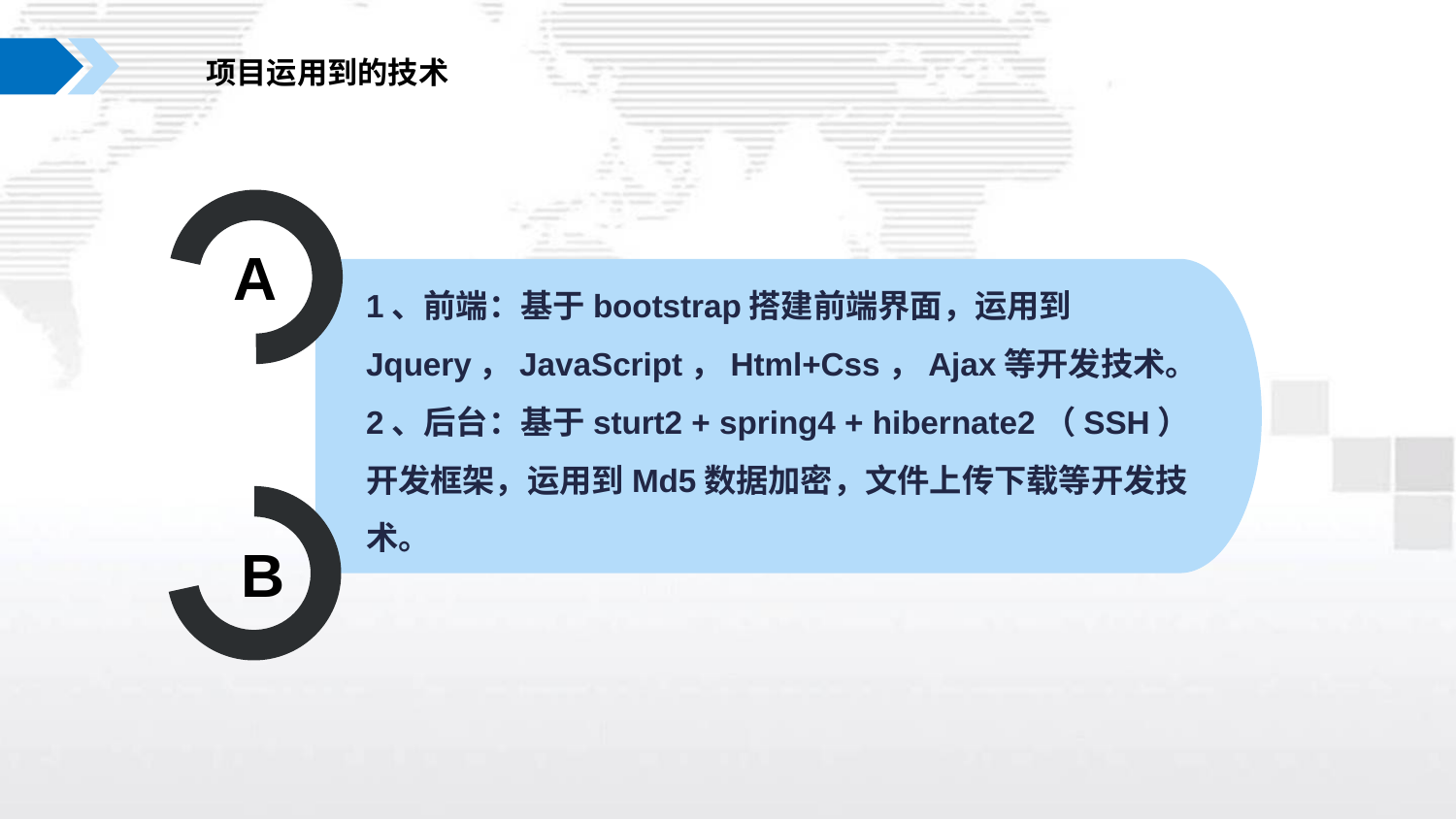

项目运用到的技术

A

1、前端：基于bootstrap搭建前端界面，运用到Jquery，JavaScript，Html+Css，Ajax等开发技术。
2、后台：基于sturt2 + spring4 + hibernate2（SSH）开发框架，运用到Md5数据加密，文件上传下载等开发技术。

B